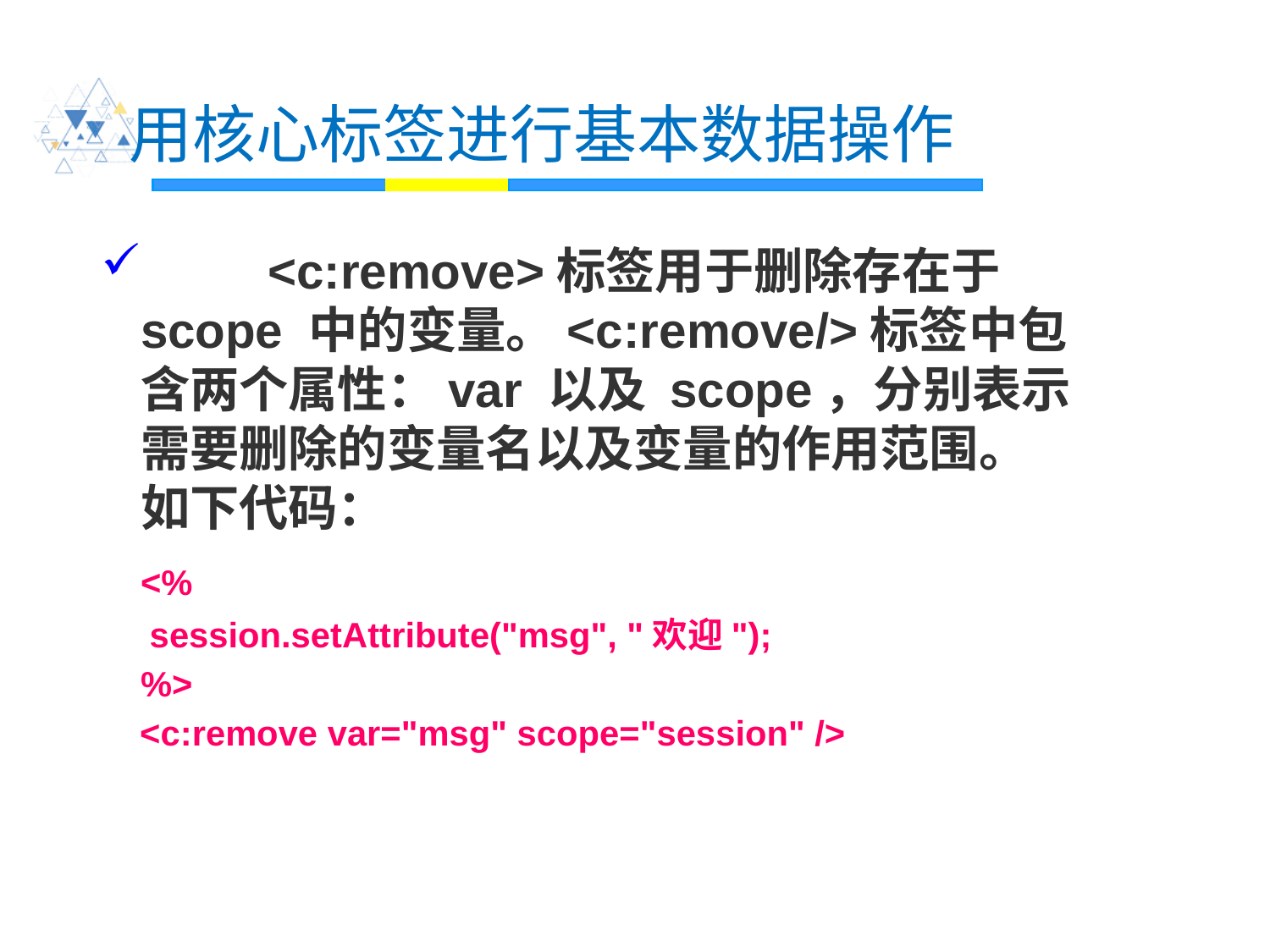

# 用核心标签进行基本数据操作

 	<c:remove>标签用于删除存在于 scope 中的变量。<c:remove/>标签中包含两个属性：var 以及 scope，分别表示需要删除的变量名以及变量的作用范围。如下代码：
	<%
     session.setAttribute("msg", "欢迎");
	%>
    <c:remove var="msg" scope="session" />